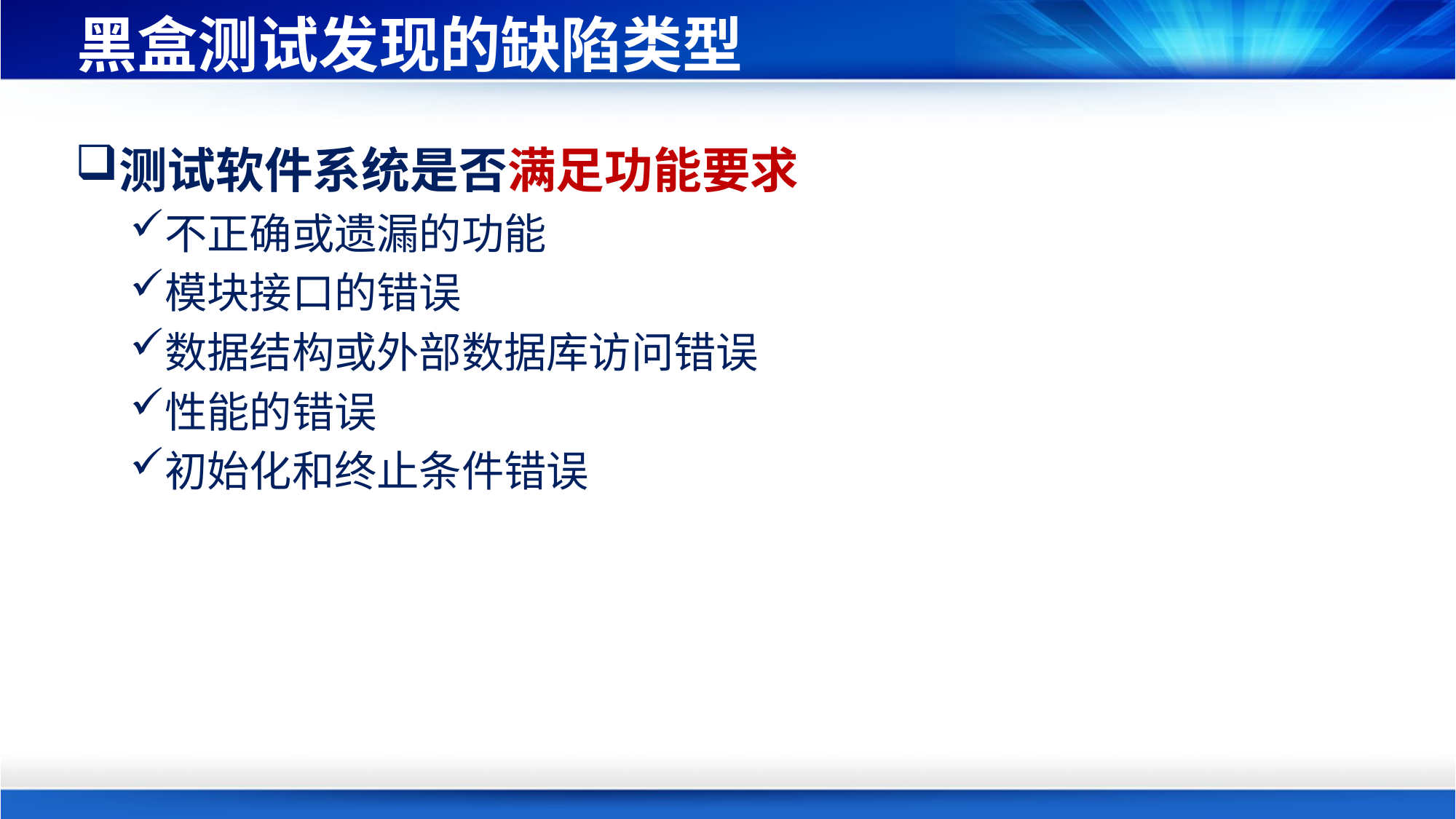

# 黑盒测试发现的缺陷类型
测试软件系统是否满足功能要求
不正确或遗漏的功能
模块接口的错误
数据结构或外部数据库访问错误
性能的错误
初始化和终止条件错误